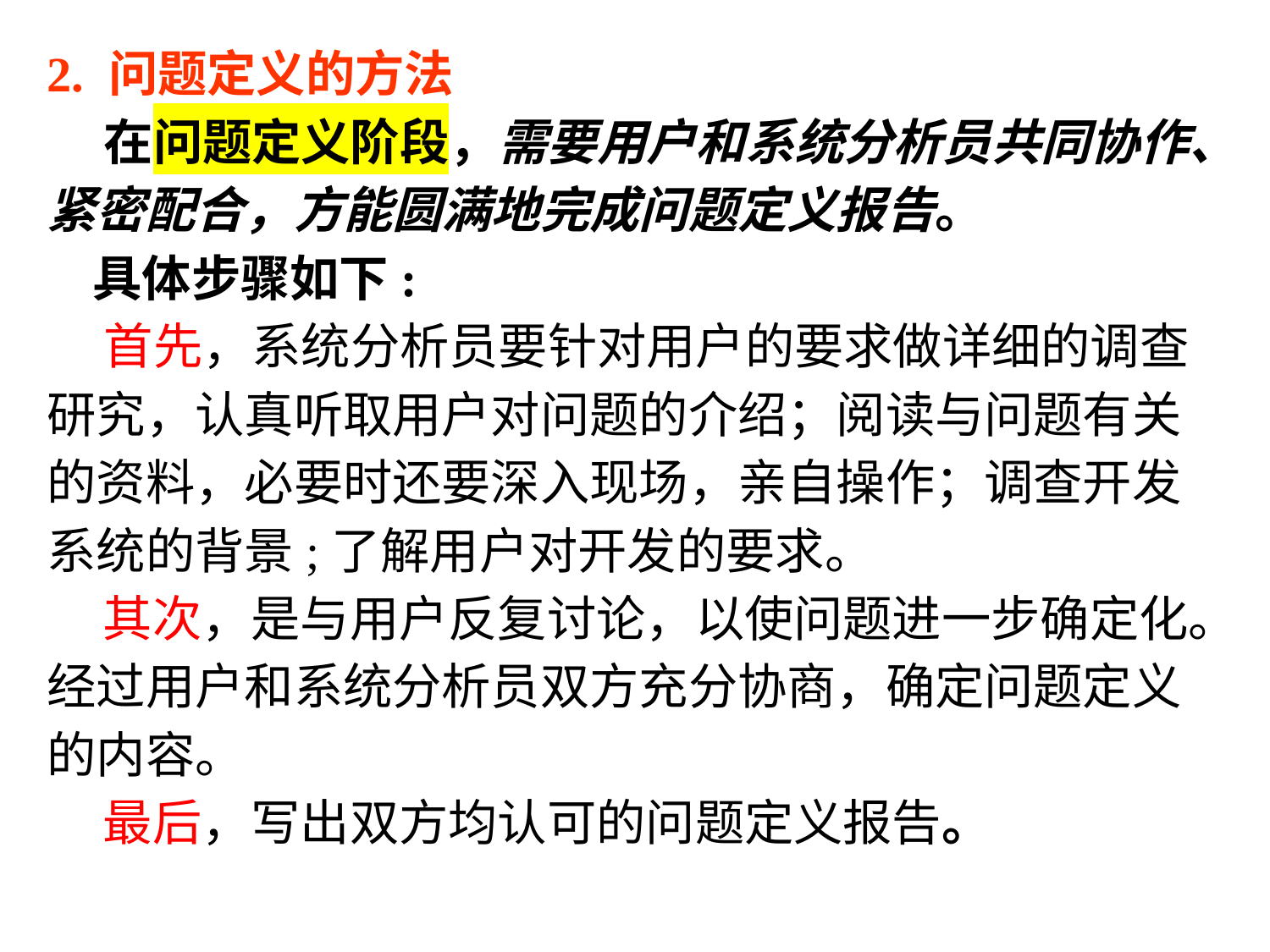

2. 问题定义的方法
    在问题定义阶段，需要用户和系统分析员共同协作、紧密配合，方能圆满地完成问题定义报告。
   具体步骤如下:
    首先，系统分析员要针对用户的要求做详细的调查研究，认真听取用户对问题的介绍；阅读与问题有关的资料，必要时还要深入现场，亲自操作；调查开发系统的背景;了解用户对开发的要求。
    其次，是与用户反复讨论，以使问题进一步确定化。经过用户和系统分析员双方充分协商，确定问题定义的内容。
    最后，写出双方均认可的问题定义报告。